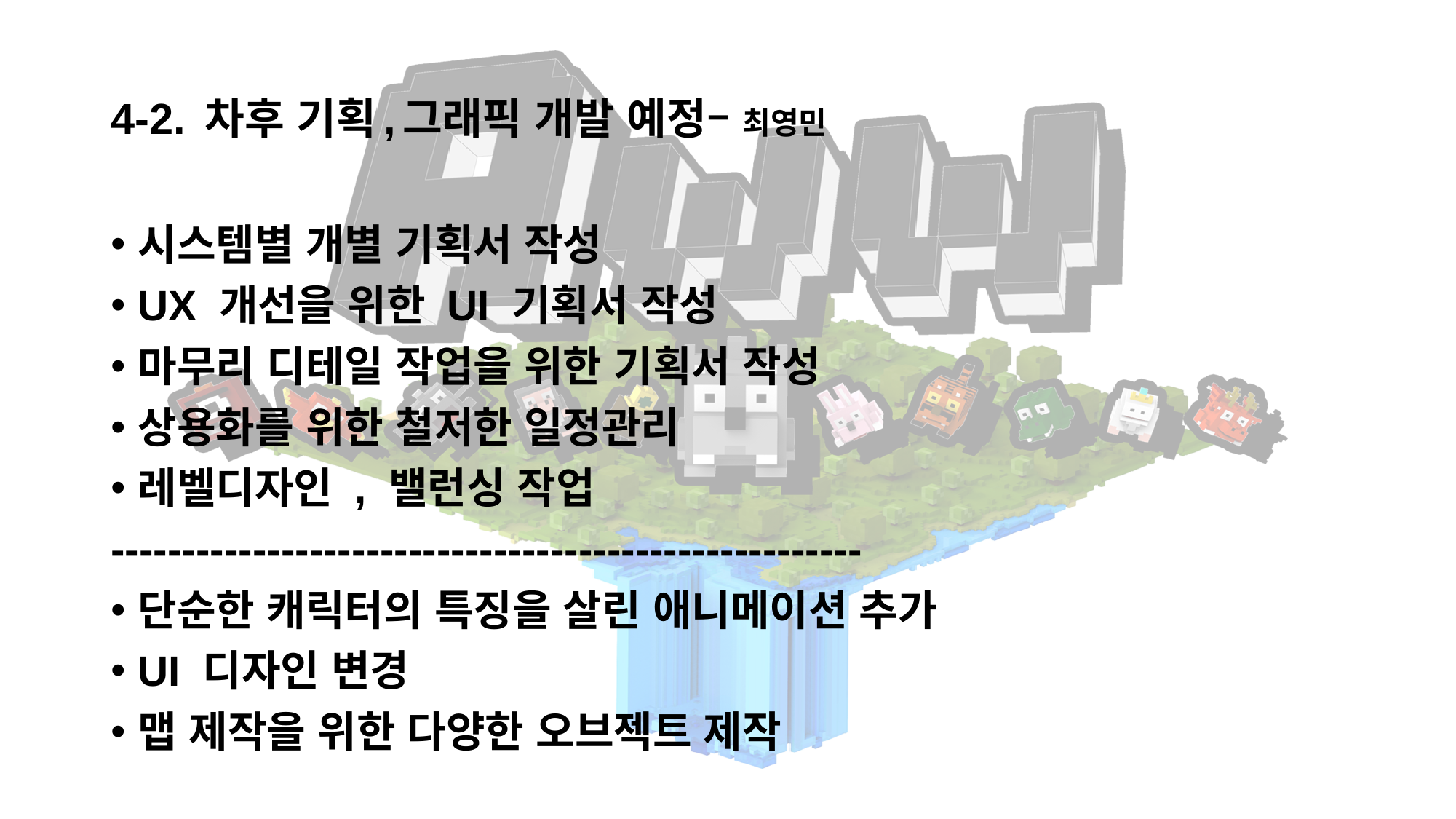

# 4-2. 차후 기획,그래픽 개발 예정– 최영민
시스템별 개별 기획서 작성
UX 개선을 위한 UI 기획서 작성
마무리 디테일 작업을 위한 기획서 작성
상용화를 위한 철저한 일정관리
레벨디자인 , 밸런싱 작업
-----------------------------------------------------
단순한 캐릭터의 특징을 살린 애니메이션 추가
UI 디자인 변경
맵 제작을 위한 다양한 오브젝트 제작